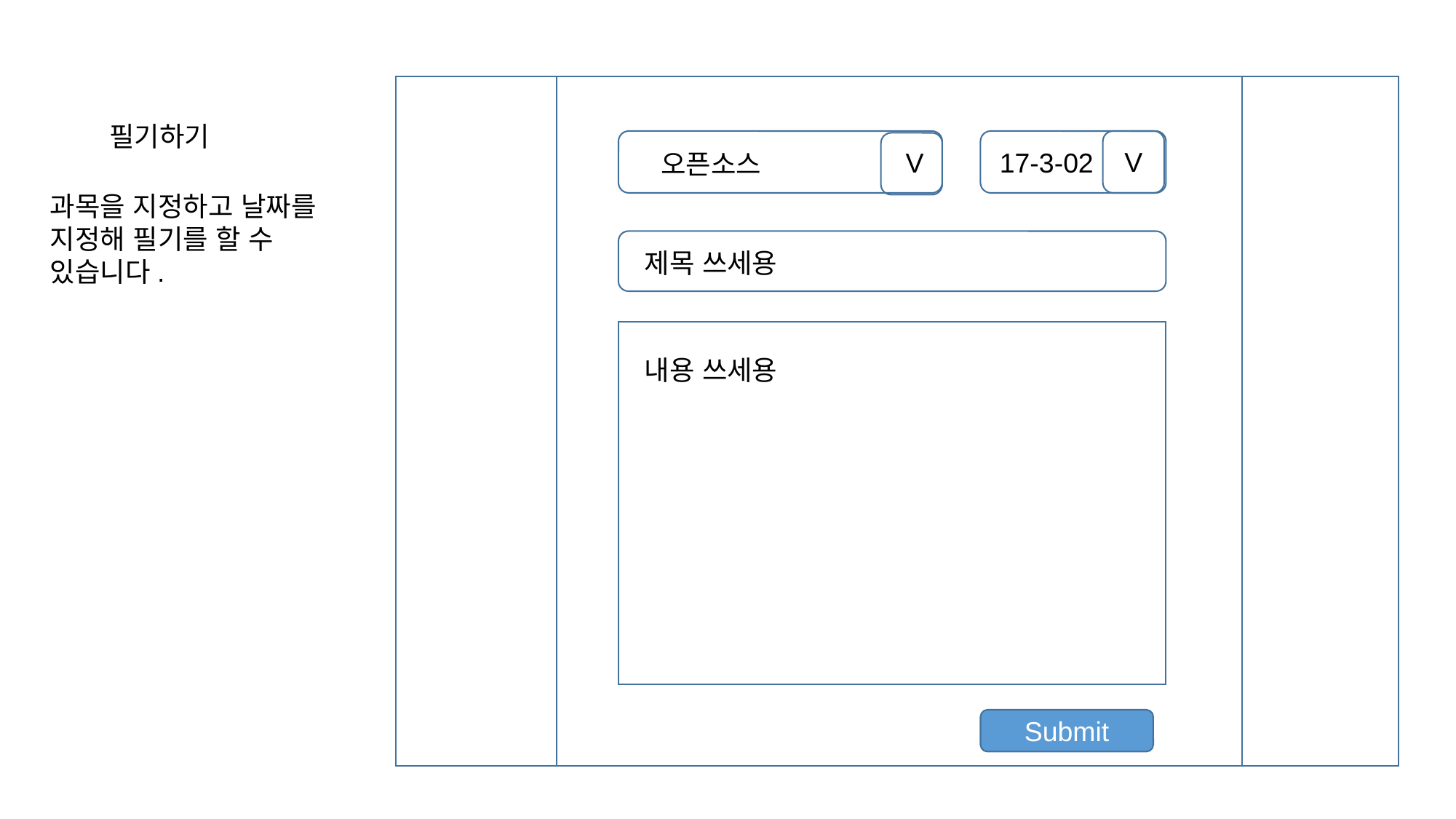

V
V
17-3-02
오픈소스

제목 쓰세용

내용 쓰세용
Submit
필기하기
과목을 지정하고 날짜를 지정해 필기를 할 수 있습니다.